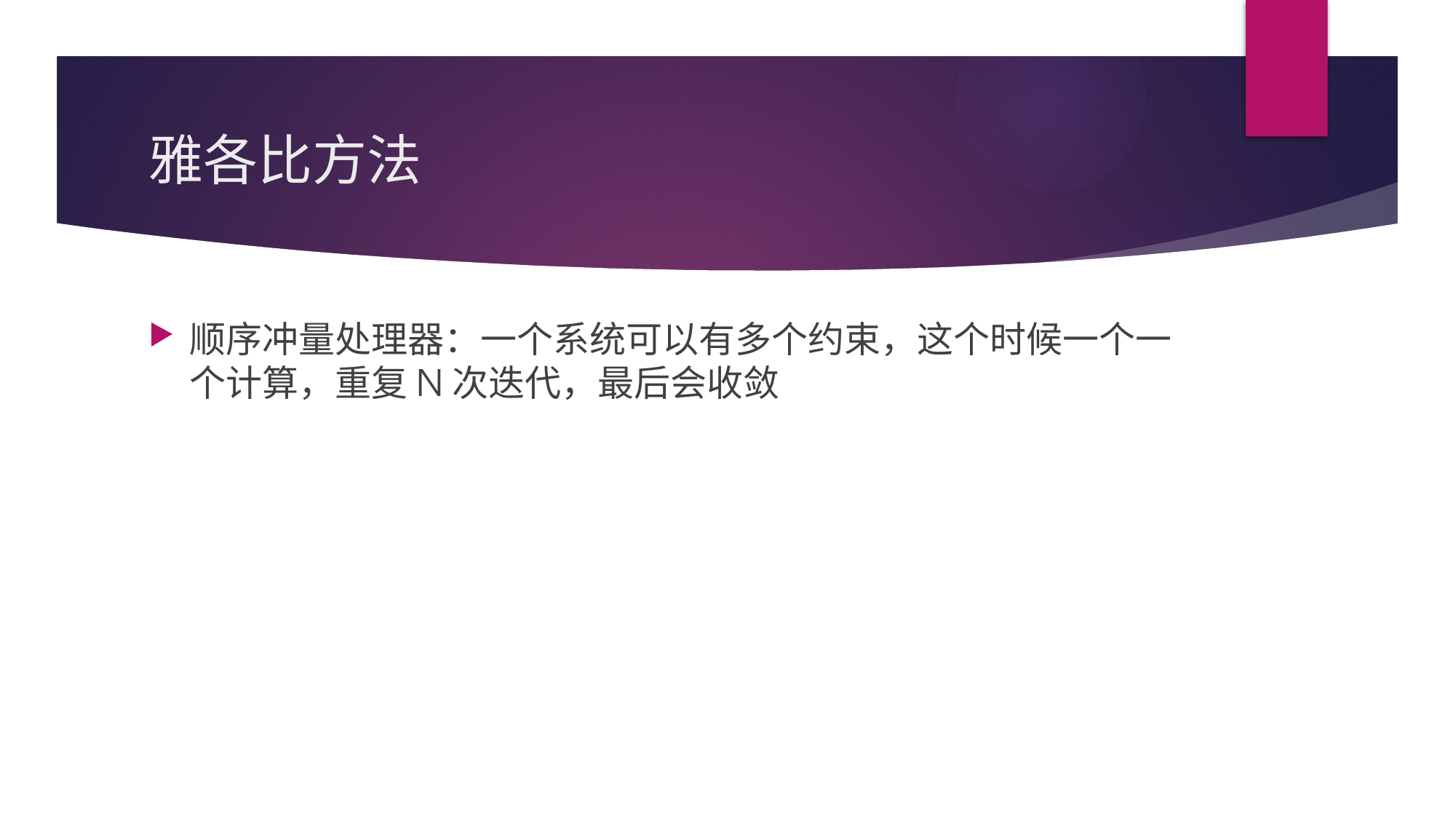

# 雅各比方法
顺序冲量处理器：一个系统可以有多个约束，这个时候一个一个计算，重复N次迭代，最后会收敛